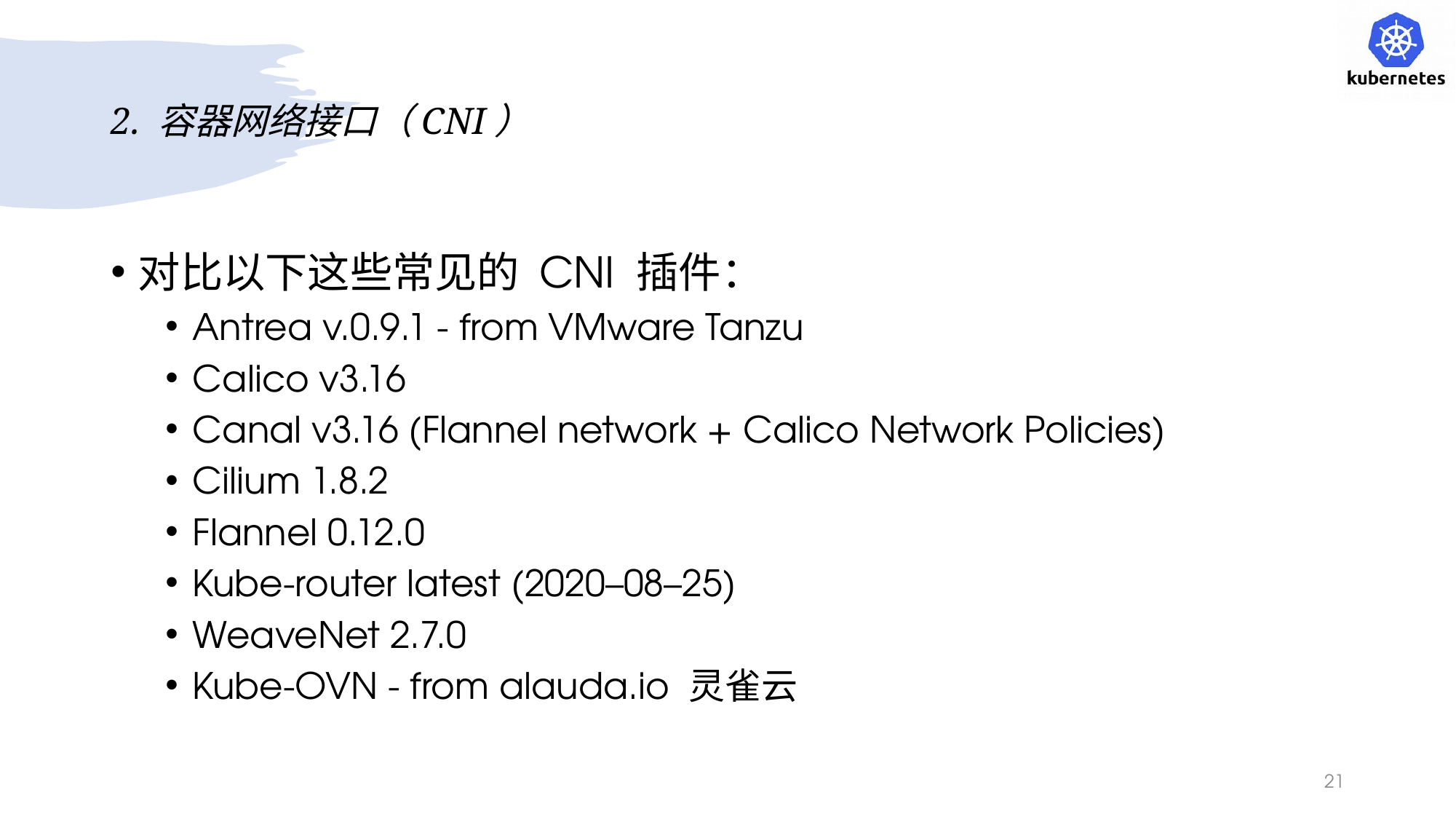

# 2. 容器网络接口（CNI）
对比以下这些常见的 CNI 插件：
Antrea v.0.9.1 - from VMware Tanzu
Calico v3.16
Canal v3.16 (Flannel network + Calico Network Policies)
Cilium 1.8.2
Flannel 0.12.0
Kube-router latest (2020–08–25)
WeaveNet 2.7.0
Kube-OVN - from alauda.io 灵雀云

21